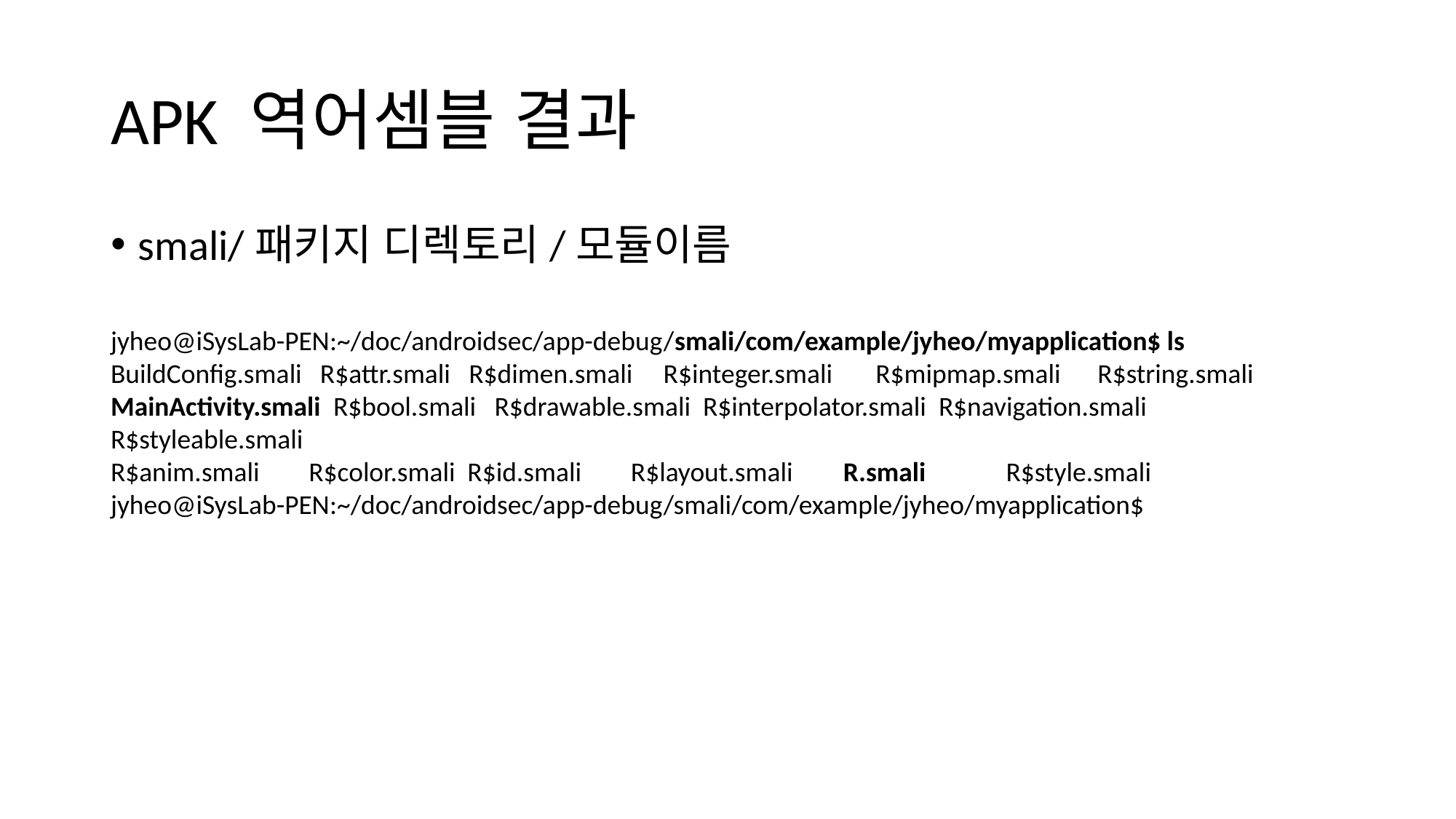

# APK 역어셈블 결과
smali/패키지 디렉토리/모듈이름
jyheo@iSysLab-PEN:~/doc/androidsec/app-debug/smali/com/example/jyheo/myapplication$ ls
BuildConfig.smali   R$attr.smali   R$dimen.smali     R$integer.smali       R$mipmap.smali      R$string.smali
MainActivity.smali  R$bool.smali   R$drawable.smali  R$interpolator.smali  R$navigation.smali  R$styleable.smali
R$anim.smali        R$color.smali  R$id.smali        R$layout.smali        R.smali             R$style.smali
jyheo@iSysLab-PEN:~/doc/androidsec/app-debug/smali/com/example/jyheo/myapplication$